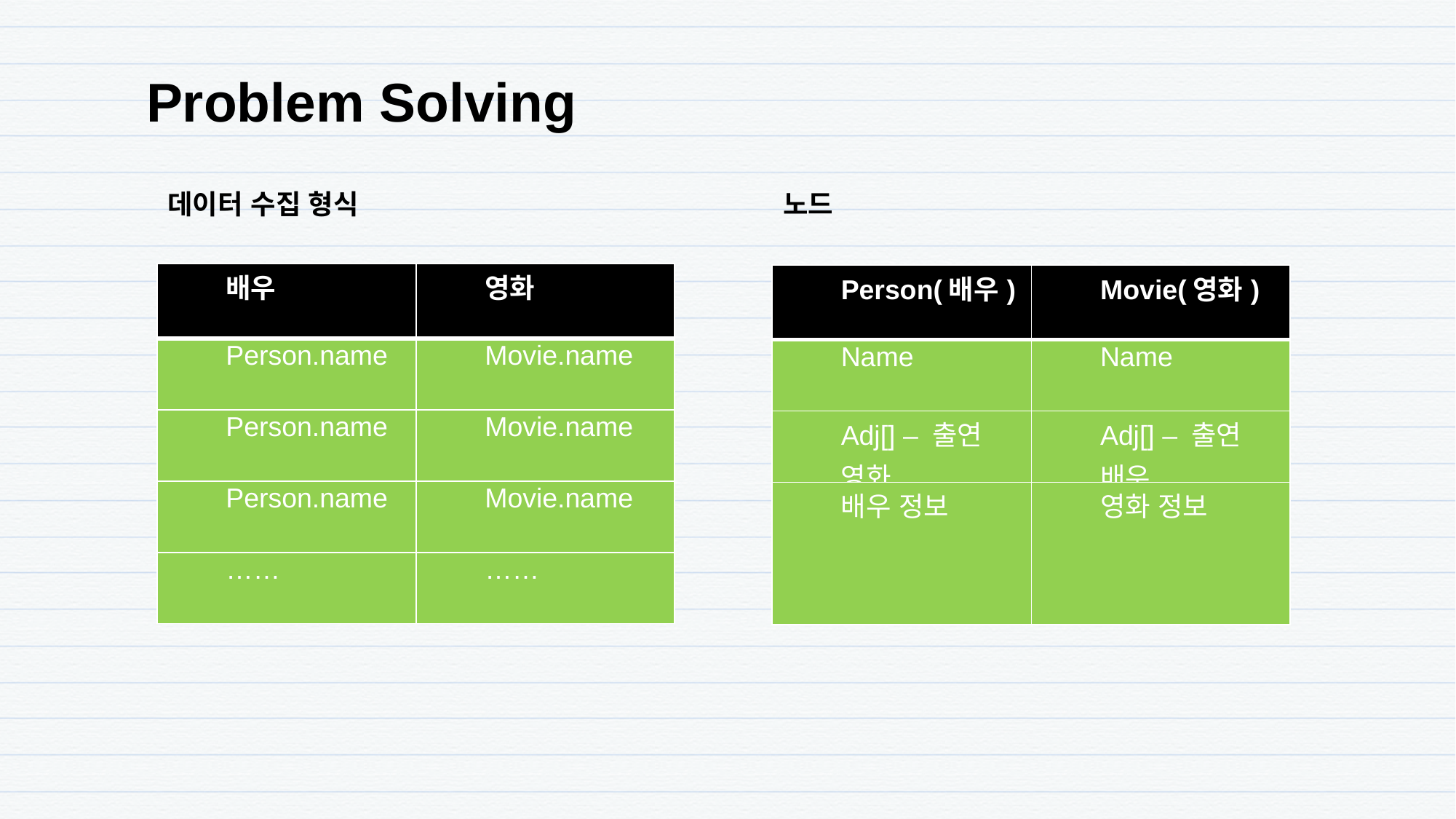

Problem Solving
데이터 수집 형식
노드
| 배우 | 영화 |
| --- | --- |
| Person.name | Movie.name |
| Person.name | Movie.name |
| Person.name | Movie.name |
| …… | …… |
| Person(배우) | Movie(영화) |
| --- | --- |
| Name | Name |
| Adj[] – 출연 영화 | Adj[] – 출연 배우 |
| 배우 정보 | 영화 정보 |